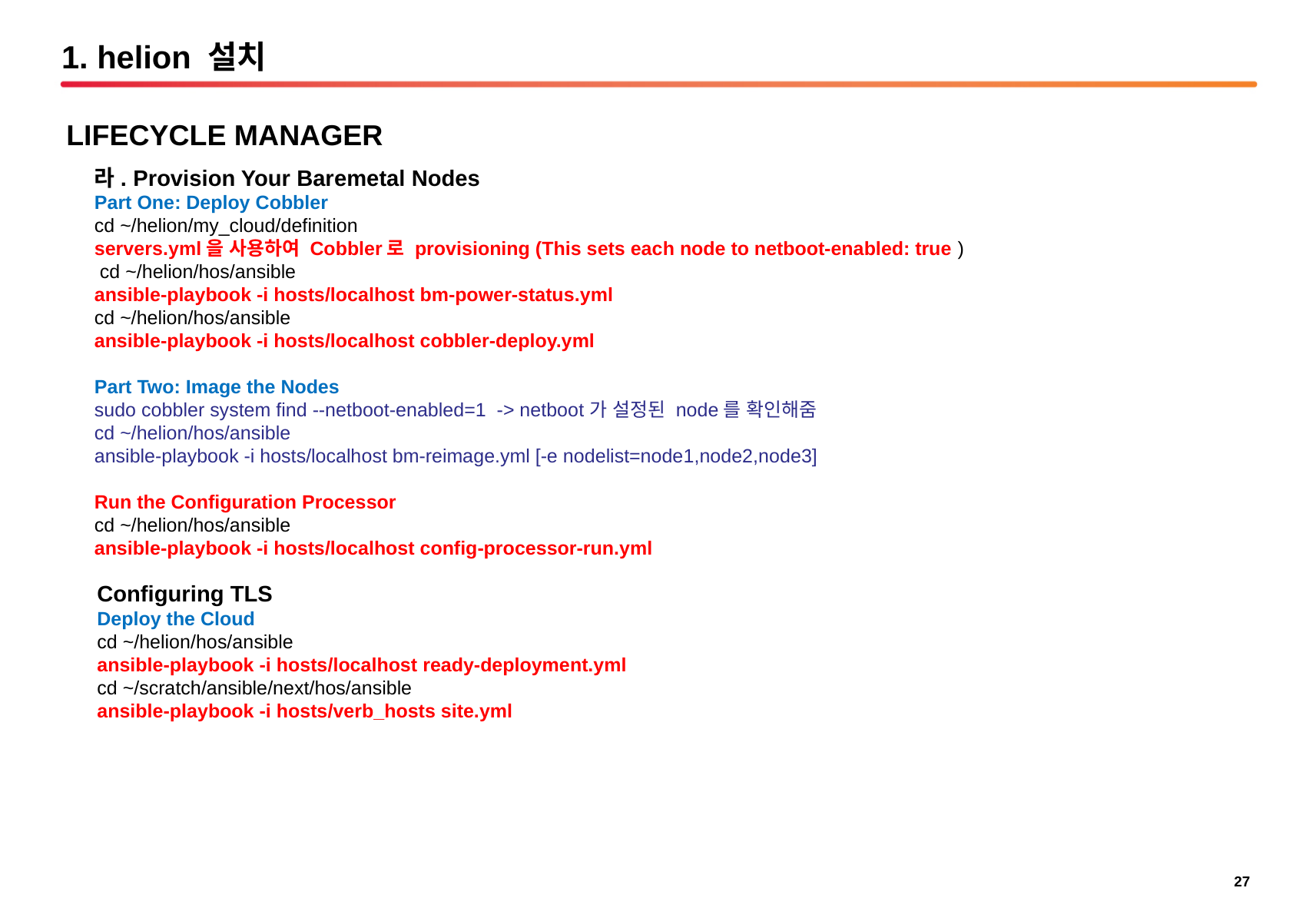

# 1. helion 설치
LIFECYCLE MANAGER
라. Provision Your Baremetal Nodes
Part One: Deploy Cobbler
cd ~/helion/my_cloud/definition
servers.yml을 사용하여 Cobbler로 provisioning (This sets each node to netboot-enabled: true )
 cd ~/helion/hos/ansible
ansible-playbook -i hosts/localhost bm-power-status.yml
cd ~/helion/hos/ansible
ansible-playbook -i hosts/localhost cobbler-deploy.yml

Part Two: Image the Nodes
sudo cobbler system find --netboot-enabled=1  -> netboot가 설정된 node를 확인해줌
cd ~/helion/hos/ansible
ansible-playbook -i hosts/localhost bm-reimage.yml [-e nodelist=node1,node2,node3]

Run the Configuration Processor
cd ~/helion/hos/ansible
ansible-playbook -i hosts/localhost config-processor-run.yml
Configuring TLS
Deploy the Cloud
cd ~/helion/hos/ansible
ansible-playbook -i hosts/localhost ready-deployment.yml
cd ~/scratch/ansible/next/hos/ansible
ansible-playbook -i hosts/verb_hosts site.yml